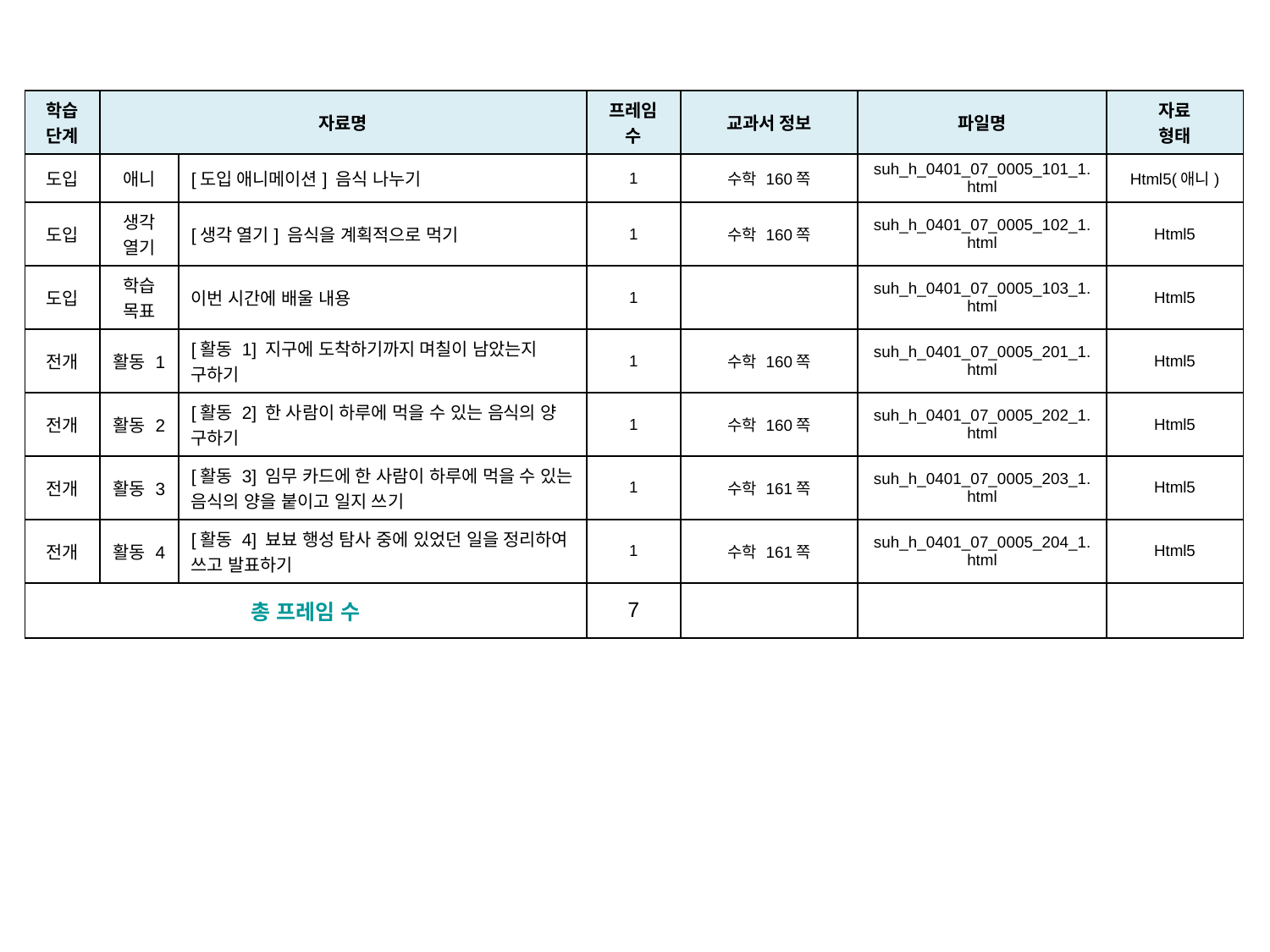

| 학습 단계 | 자료명 |  | 프레임 수 | 교과서 정보 | 파일명 | 자료 형태 |
| --- | --- | --- | --- | --- | --- | --- |
| 도입 | 애니 | [도입 애니메이션] 음식 나누기 | 1 | 수학 160쪽 | suh\_h\_0401\_07\_0005\_101\_1.html | Html5(애니) |
| 도입 | 생각 열기 | [생각 열기] 음식을 계획적으로 먹기 | 1 | 수학 160쪽 | suh\_h\_0401\_07\_0005\_102\_1.html | Html5 |
| 도입 | 학습 목표 | 이번 시간에 배울 내용 | 1 |  | suh\_h\_0401\_07\_0005\_103\_1.html | Html5 |
| 전개 | 활동 1 | [활동 1] 지구에 도착하기까지 며칠이 남았는지 구하기 | 1 | 수학 160쪽 | suh\_h\_0401\_07\_0005\_201\_1.html | Html5 |
| 전개 | 활동 2 | [활동 2] 한 사람이 하루에 먹을 수 있는 음식의 양 구하기 | 1 | 수학 160쪽 | suh\_h\_0401\_07\_0005\_202\_1.html | Html5 |
| 전개 | 활동 3 | [활동 3] 임무 카드에 한 사람이 하루에 먹을 수 있는 음식의 양을 붙이고 일지 쓰기 | 1 | 수학 161쪽 | suh\_h\_0401\_07\_0005\_203\_1.html | Html5 |
| 전개 | 활동 4 | [활동 4] 뵤뵤 행성 탐사 중에 있었던 일을 정리하여 쓰고 발표하기 | 1 | 수학 161쪽 | suh\_h\_0401\_07\_0005\_204\_1.html | Html5 |
| 총 프레임 수 |  |  | 7 |  |  |  |